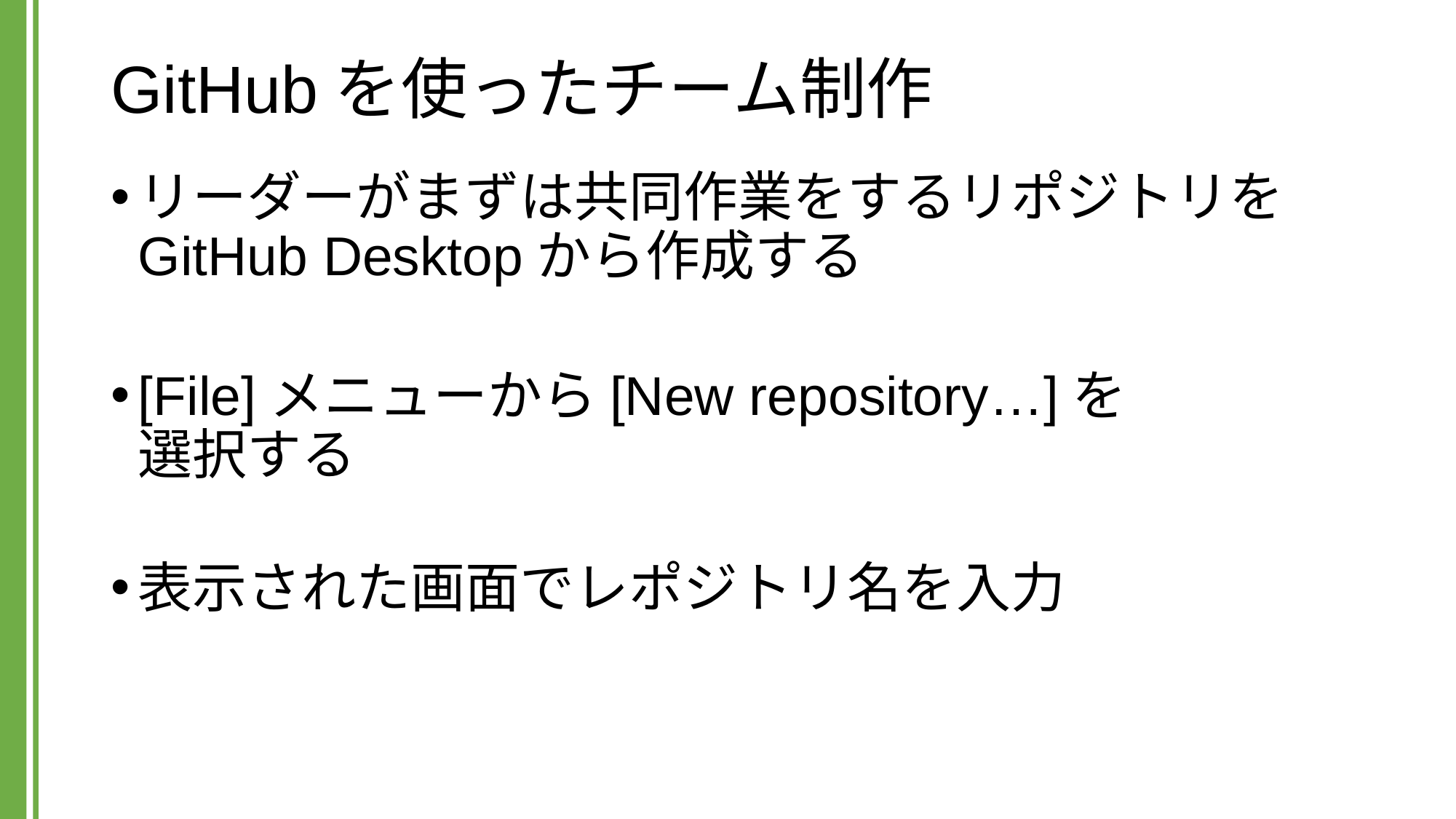

# GitHubを使ったチーム制作
リーダーがまずは共同作業をするリポジトリを
GitHub Desktopから作成する
[File]メニューから[New repository…]を
選択する
表示された画面でレポジトリ名を入力